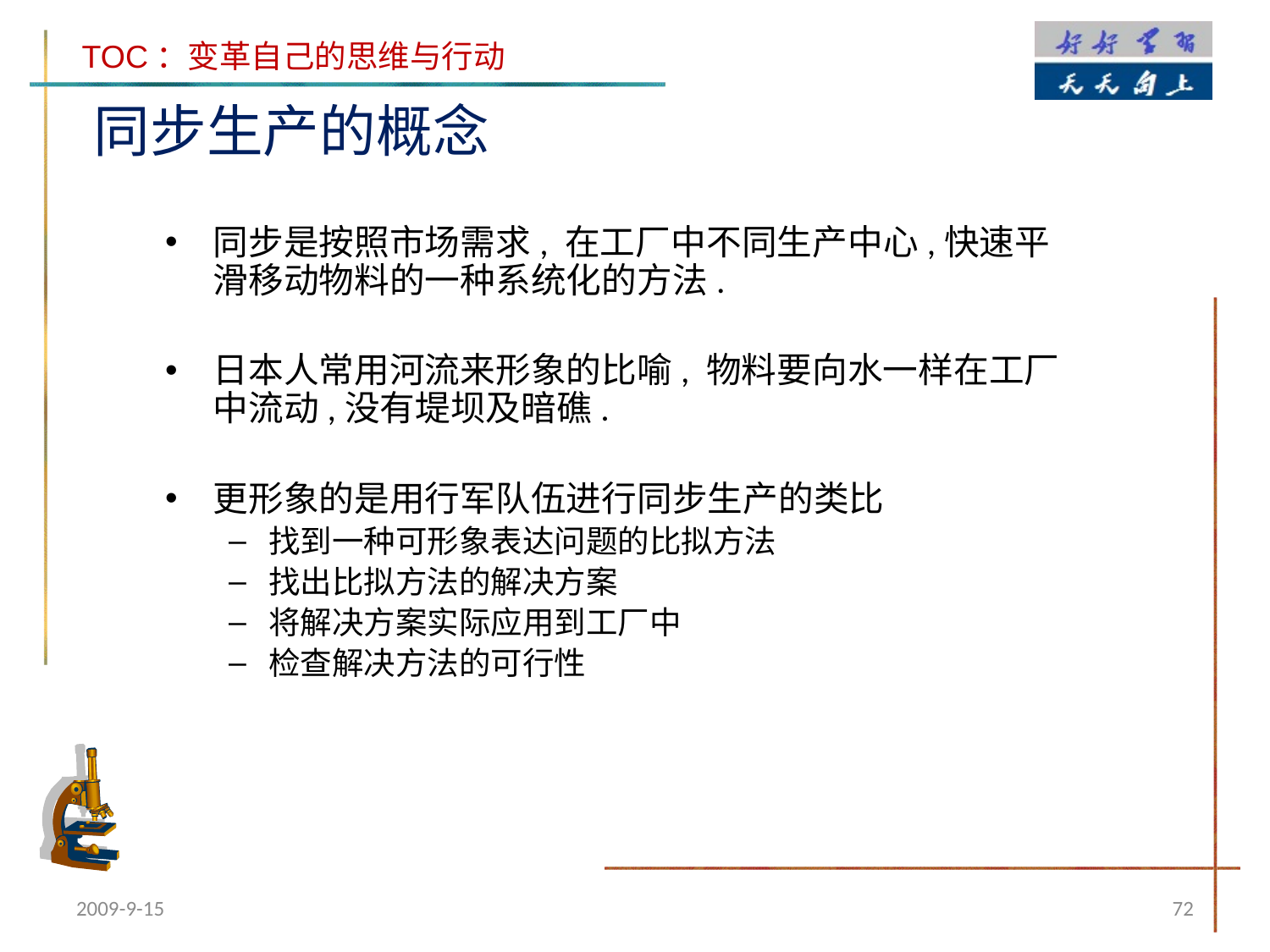

同步生产的概念
同步是按照市场需求, 在工厂中不同生产中心,快速平滑移动物料的一种系统化的方法.

日本人常用河流来形象的比喻, 物料要向水一样在工厂中流动,没有堤坝及暗礁.

更形象的是用行军队伍进行同步生产的类比
找到一种可形象表达问题的比拟方法
找出比拟方法的解决方案
将解决方案实际应用到工厂中
检查解决方法的可行性

2009-9-15
72